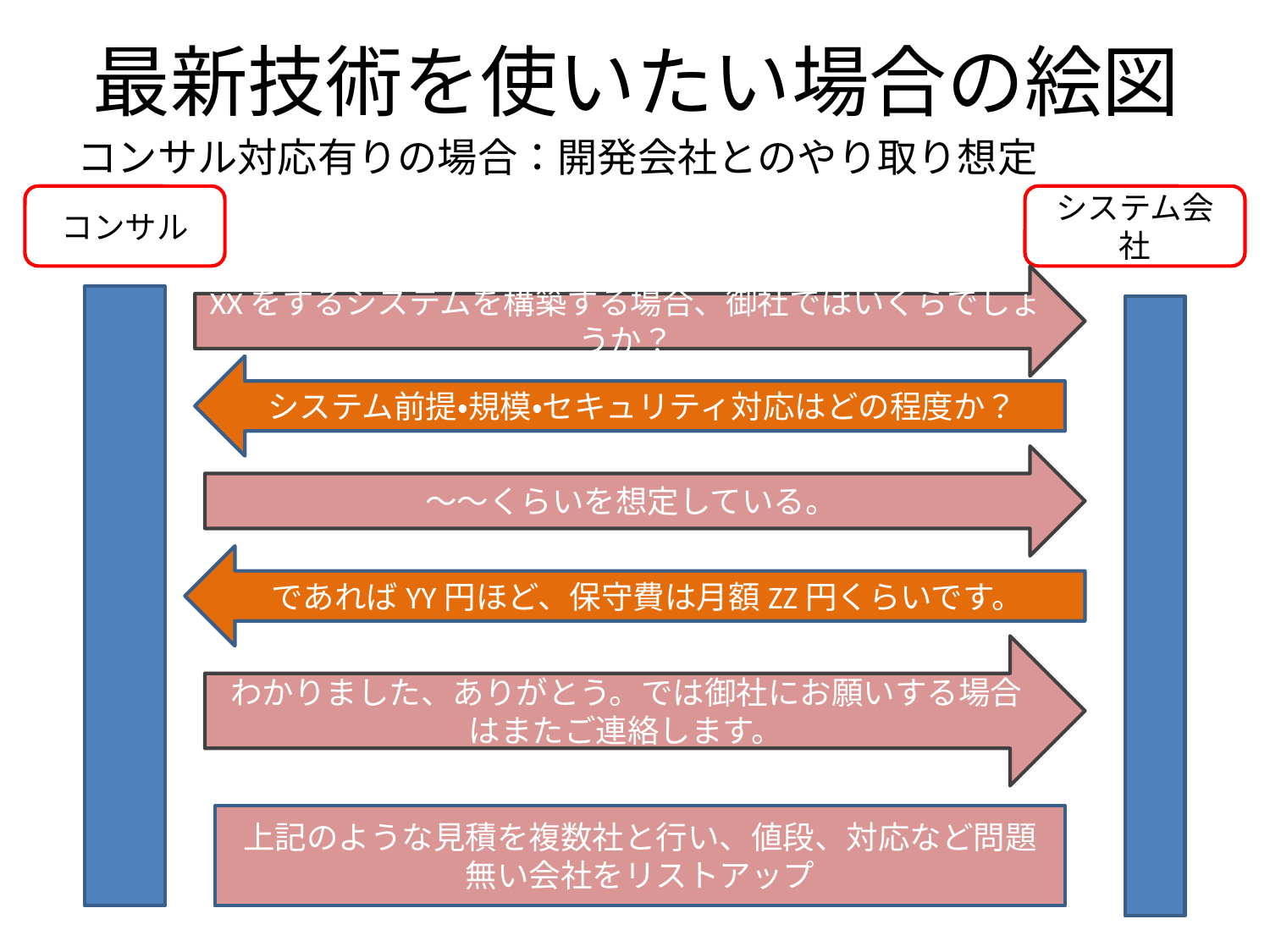

# 最新技術を使いたい場合の絵図
コンサル対応有りの場合：開発会社とのやり取り想定
コンサル
システム会社
XXをするシステムを構築する場合、御社ではいくらでしょうか？

システム前提・規模・セキュリティ対応はどの程度か？
～～くらいを想定している。
であればYY円ほど、保守費は月額ZZ円くらいです。
わかりました、ありがとう。では御社にお願いする場合はまたご連絡します。
上記のような見積を複数社と行い、値段、対応など問題無い会社をリストアップ